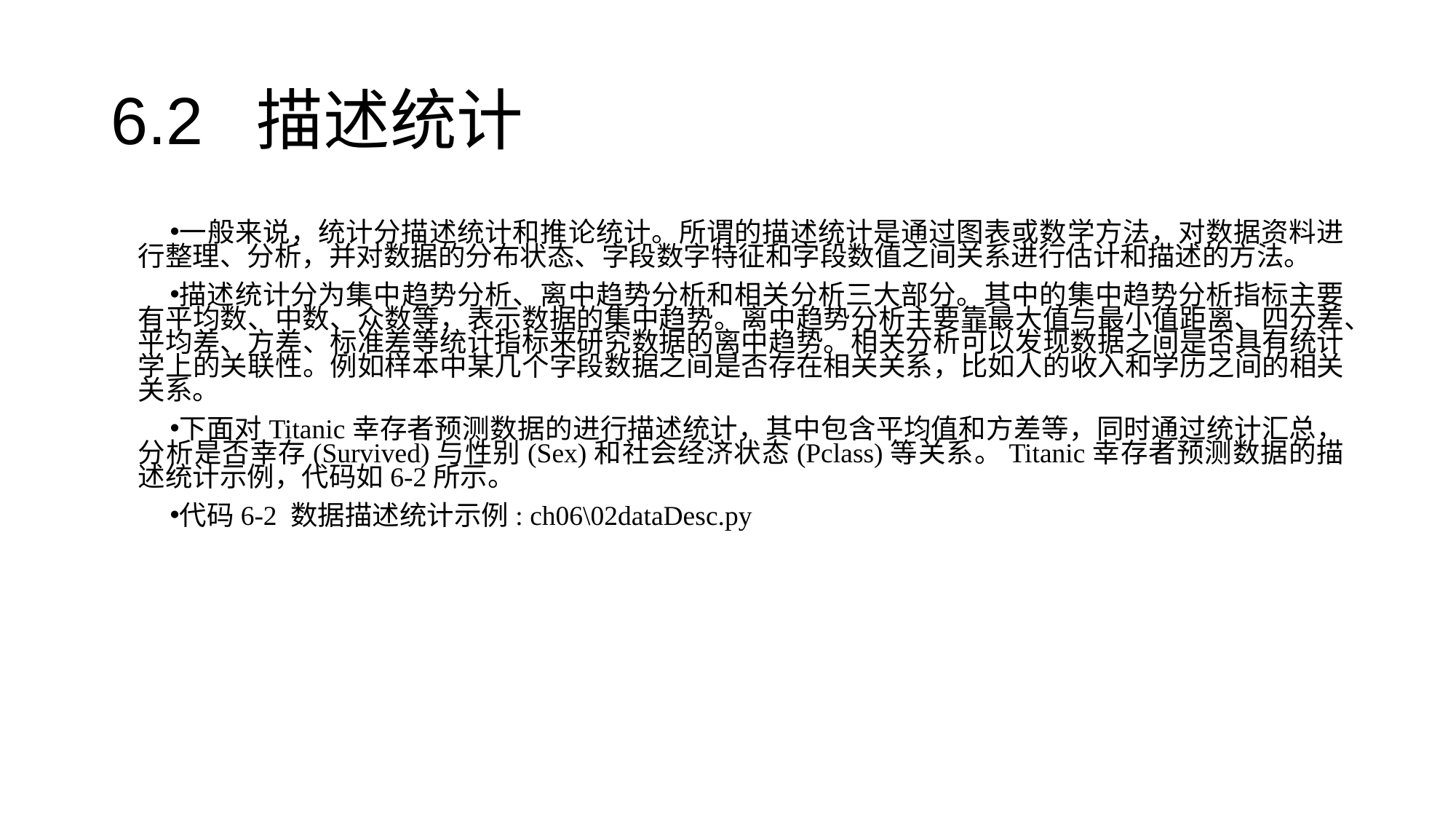

# 6.2  描述统计
一般来说，统计分描述统计和推论统计。所谓的描述统计是通过图表或数学方法，对数据资料进行整理、分析，并对数据的分布状态、字段数字特征和字段数值之间关系进行估计和描述的方法。
描述统计分为集中趋势分析、离中趋势分析和相关分析三大部分。其中的集中趋势分析指标主要有平均数、中数、众数等，表示数据的集中趋势。离中趋势分析主要靠最大值与最小值距离、四分差、平均差、方差、标准差等统计指标来研究数据的离中趋势。相关分析可以发现数据之间是否具有统计学上的关联性。例如样本中某几个字段数据之间是否存在相关关系，比如人的收入和学历之间的相关关系。
下面对Titanic幸存者预测数据的进行描述统计，其中包含平均值和方差等，同时通过统计汇总，分析是否幸存(Survived)与性别(Sex)和社会经济状态(Pclass)等关系。Titanic幸存者预测数据的描述统计示例，代码如6-2所示。
代码6-2 数据描述统计示例: ch06\02dataDesc.py